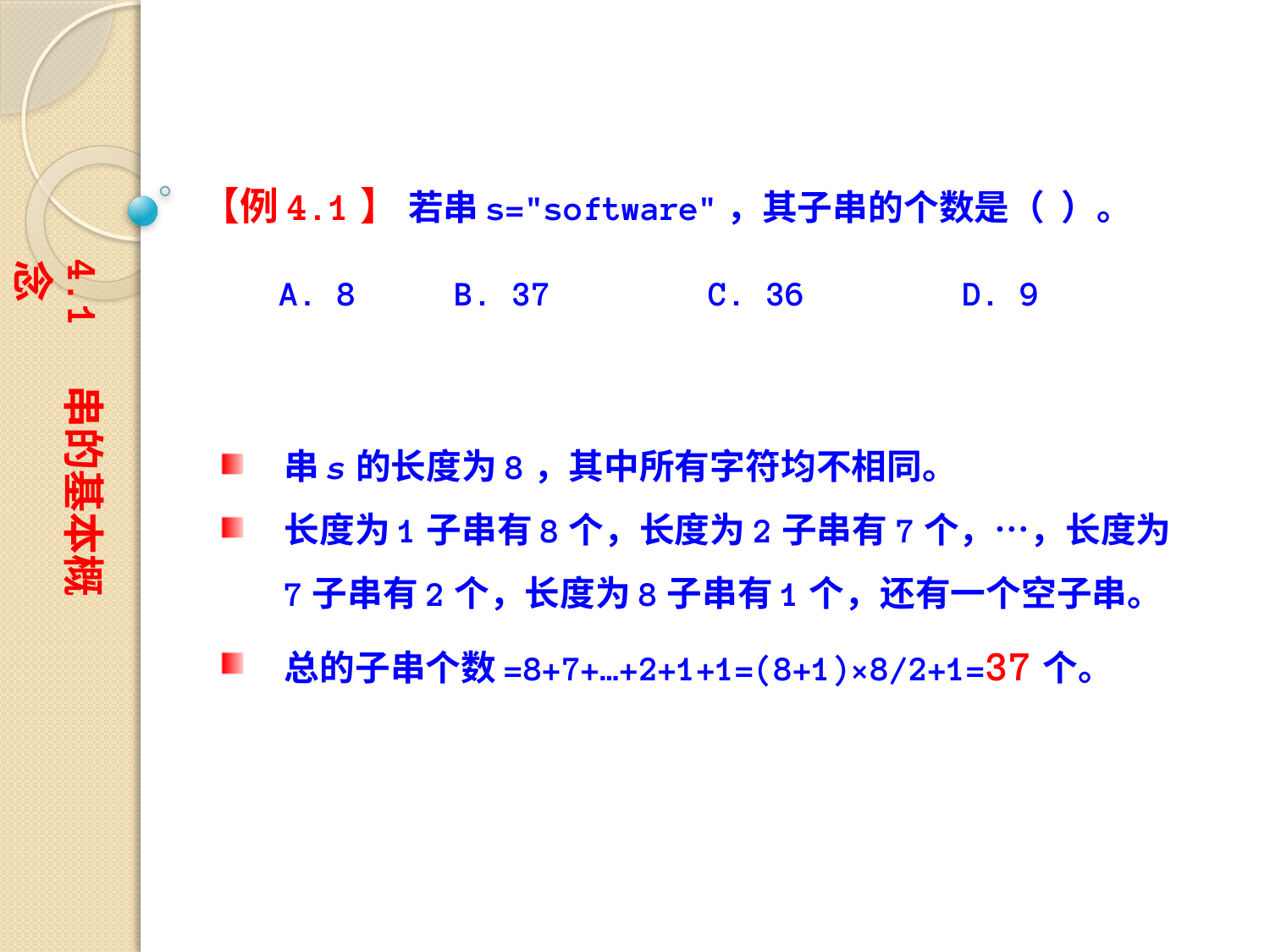

【例4.1】 若串s="software"，其子串的个数是（  ）。
　　A. 8　	B. 37		C. 36		D. 9
4.1  串的基本概念
串s的长度为8，其中所有字符均不相同。
长度为1子串有8个，长度为2子串有7个，…，长度为7子串有2个，长度为8子串有1个，还有一个空子串。
总的子串个数=8+7+…+2+1+1=(8+1)×8/2+1=37个。